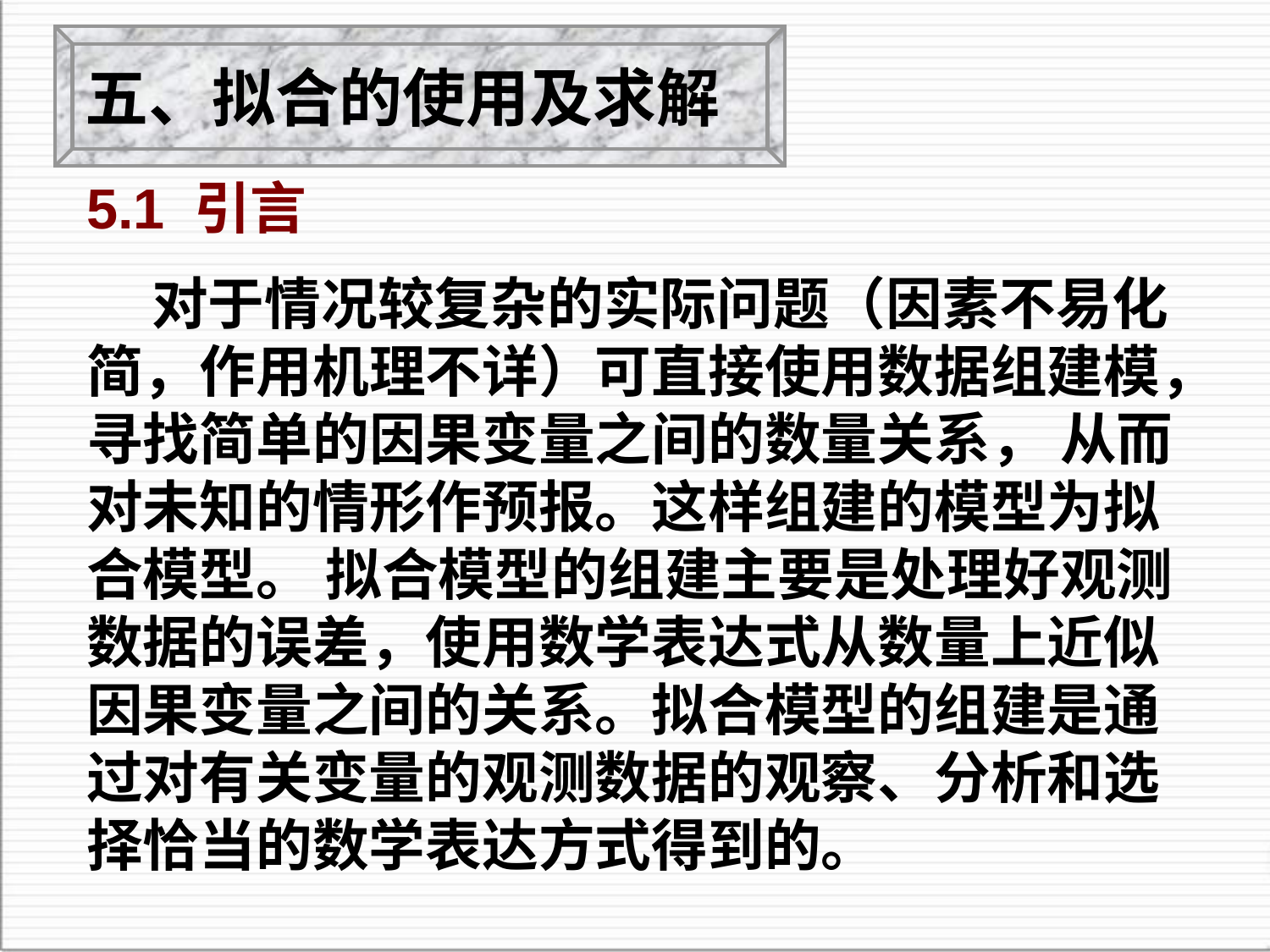

五、拟合的使用及求解
5.1 引言
    对于情况较复杂的实际问题（因素不易化简，作用机理不详）可直接使用数据组建模，寻找简单的因果变量之间的数量关系， 从而对未知的情形作预报。这样组建的模型为拟合模型。 拟合模型的组建主要是处理好观测数据的误差，使用数学表达式从数量上近似因果变量之间的关系。拟合模型的组建是通过对有关变量的观测数据的观察、分析和选择恰当的数学表达方式得到的。